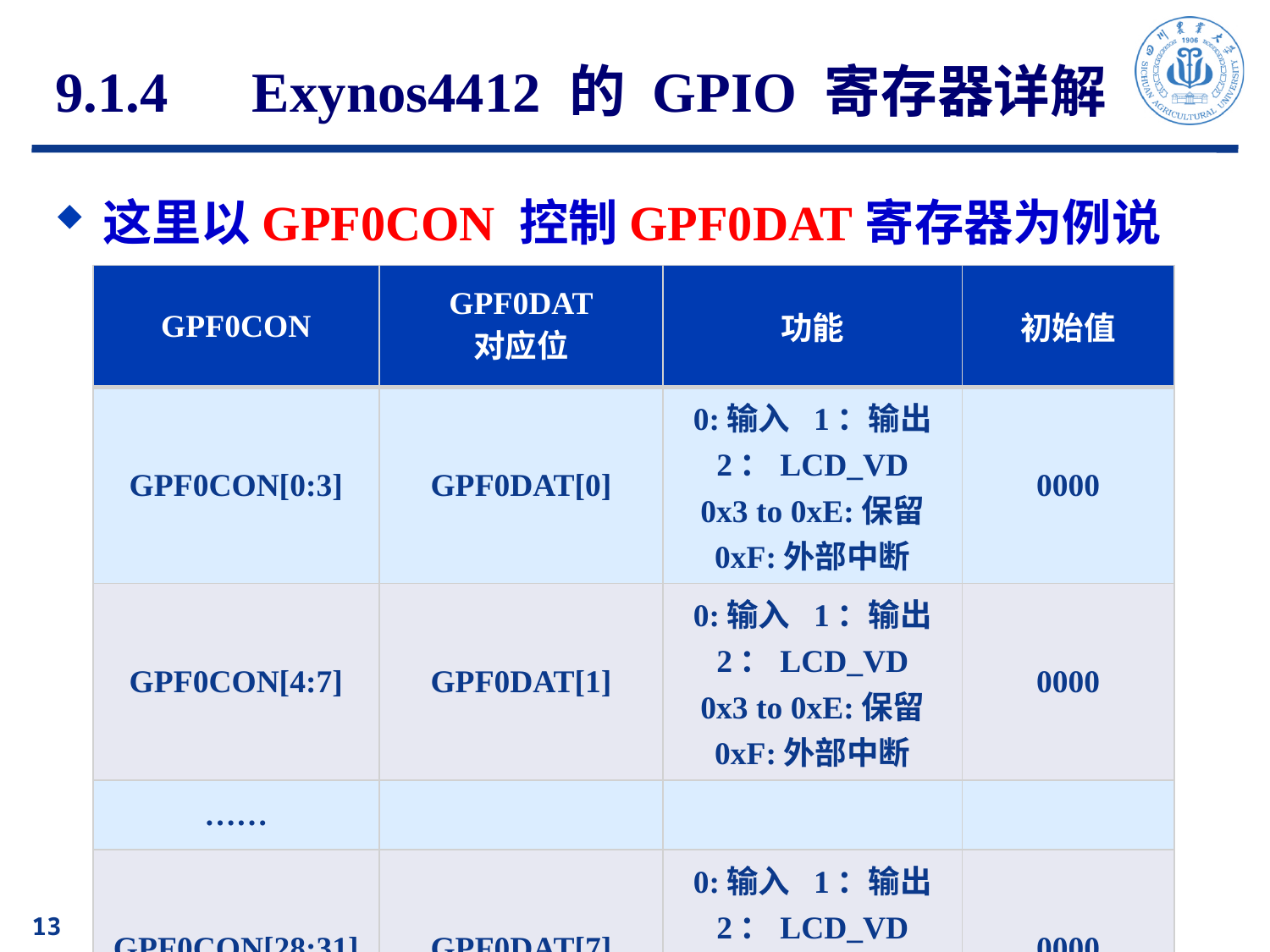

# 9.1.4　Exynos4412 的 GPIO 寄存器详解
这里以GPF0CON 控制GPF0DAT寄存器为例说明。
| GPF0CON | GPF0DAT 对应位 | 功能 | 初始值 |
| --- | --- | --- | --- |
| GPF0CON[0:3] | GPF0DAT[0] | 0:输入 1：输出 2：LCD\_VD 0x3 to 0xE:保留 0xF:外部中断 | 0000 |
| GPF0CON[4:7] | GPF0DAT[1] | 0:输入 1：输出 2：LCD\_VD 0x3 to 0xE:保留 0xF:外部中断 | 0000 |
| …… |  |  |  |
| GPF0CON[28:31] | GPF0DAT[7] | 0:输入 1：输出 2：LCD\_VD 0x3 to 0xE:保留 0xF:外部中断 | 0000 |